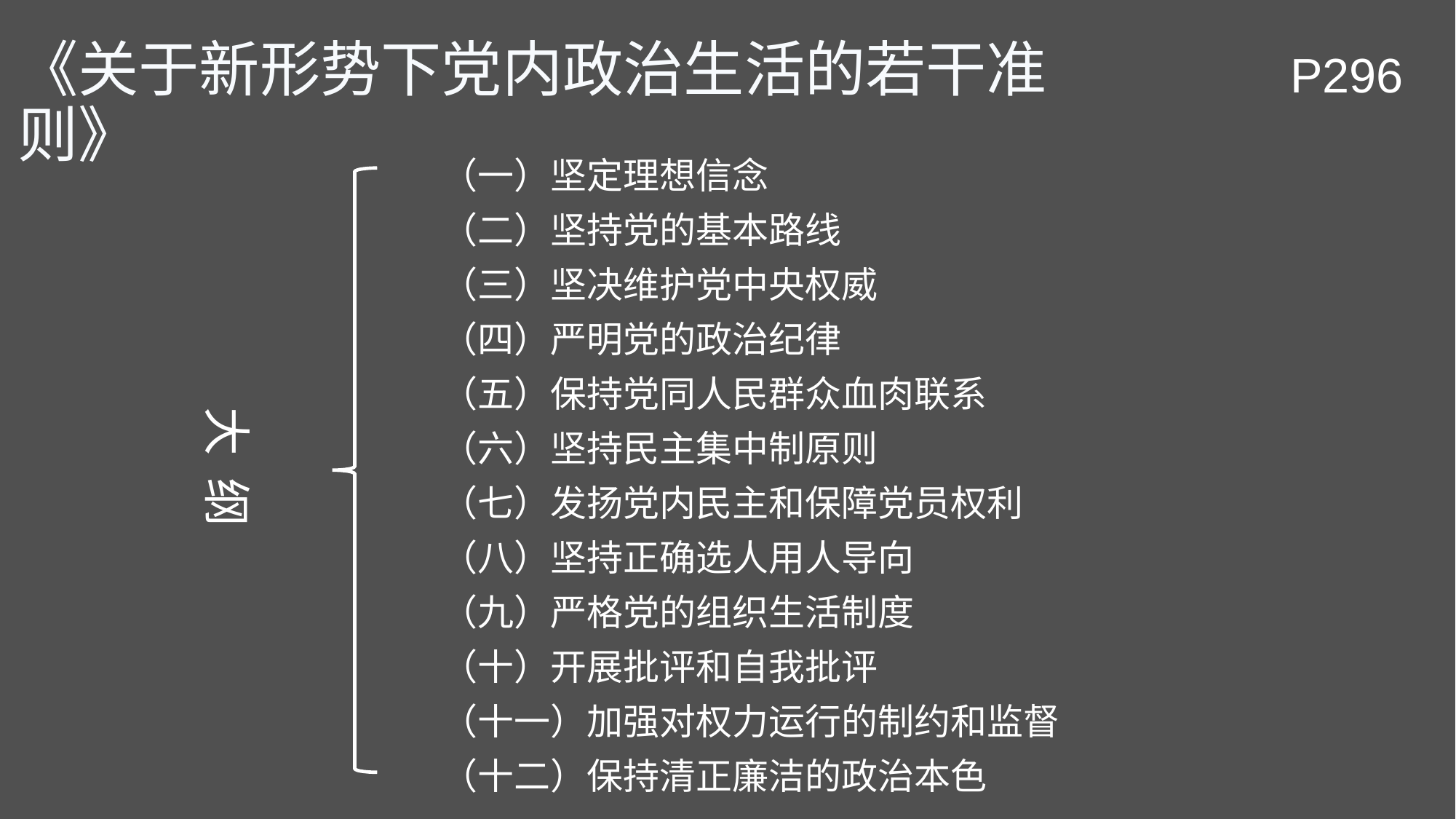

《关于新形势下党内政治生活的若干准则》
P296
（一）坚定理想信念
（二）坚持党的基本路线
（三）坚决维护党中央权威
（四）严明党的政治纪律
（五）保持党同人民群众血肉联系
（六）坚持民主集中制原则
（七）发扬党内民主和保障党员权利
（八）坚持正确选人用人导向
（九）严格党的组织生活制度
（十）开展批评和自我批评
（十一）加强对权力运行的制约和监督
（十二）保持清正廉洁的政治本色

大  纲